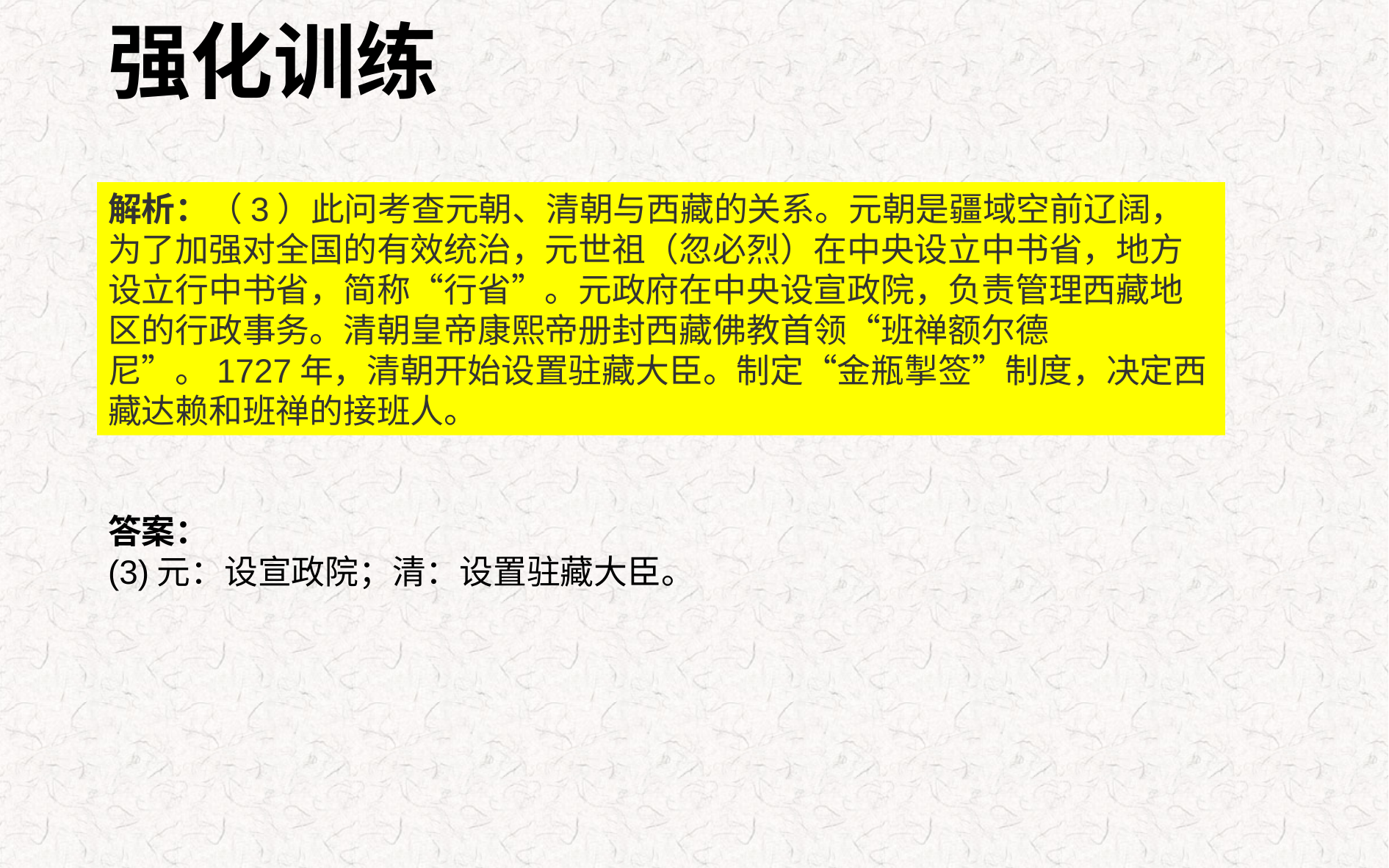

强化训练
解析：（3）此问考查元朝、清朝与西藏的关系。元朝是疆域空前辽阔，为了加强对全国的有效统治，元世祖（忽必烈）在中央设立中书省，地方设立行中书省，简称“行省”。元政府在中央设宣政院，负责管理西藏地区的行政事务。清朝皇帝康熙帝册封西藏佛教首领“班禅额尔德尼”。1727年，清朝开始设置驻藏大臣。制定“金瓶掣签”制度，决定西藏达赖和班禅的接班人。
答案：
(3)元：设宣政院；清：设置驻藏大臣。